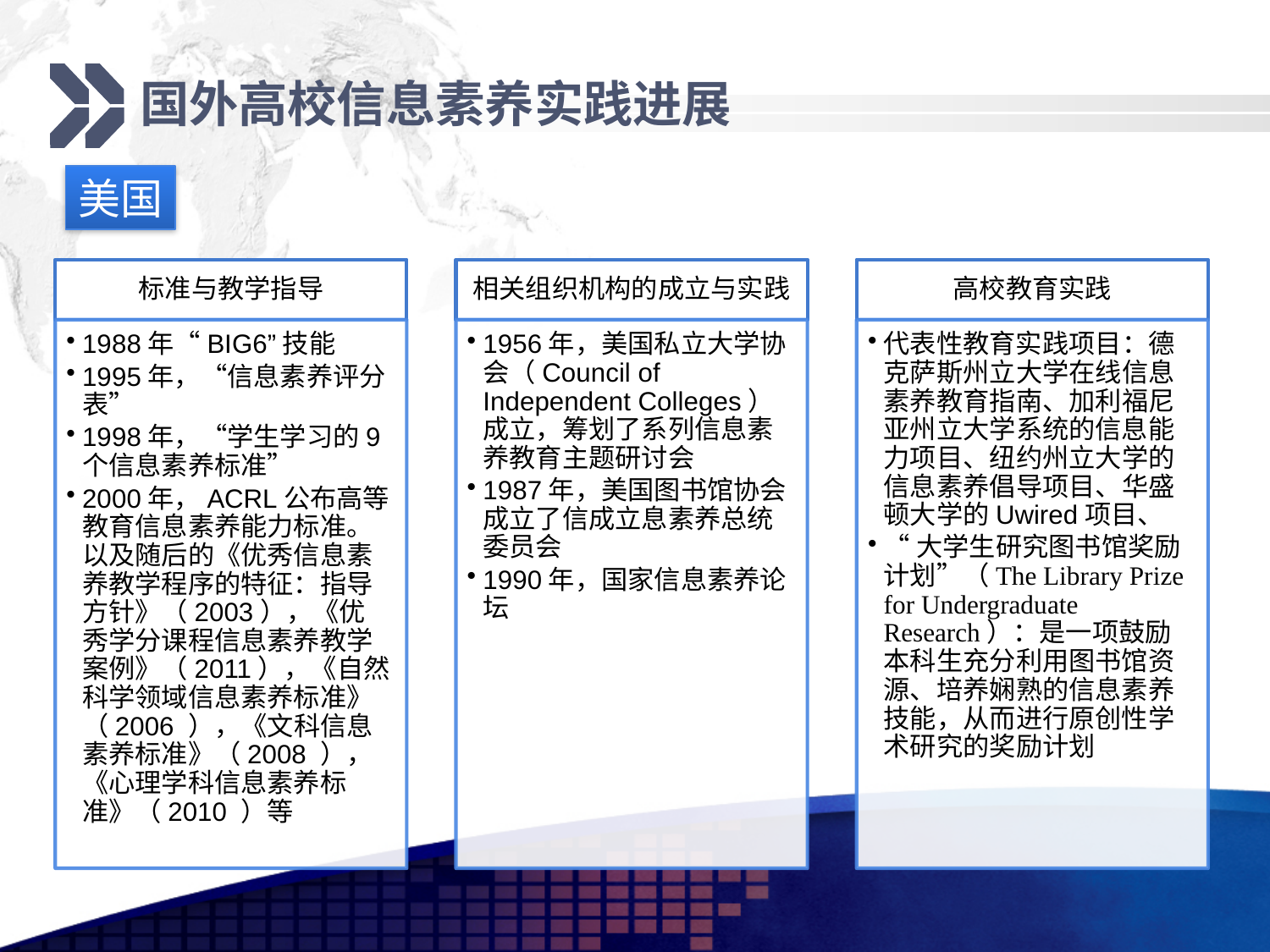

# 国外高校信息素养实践进展
美国
标准与教学指导
1988年“BIG6”技能
1995年，“信息素养评分表”
1998年，“学生学习的9个信息素养标准”
2000年，ACRL公布高等教育信息素养能力标准。以及随后的《优秀信息素养教学程序的特征：指导方针》（2003），《优秀学分课程信息素养教学案例》（2011），《自然科学领域信息素养标准》（2006 ），《文科信息素养标准》（2008 ），《心理学科信息素养标准》（2010 ）等
相关组织机构的成立与实践
1956年，美国私立大学协会（Council of Independent Colleges）成立，筹划了系列信息素养教育主题研讨会
1987年，美国图书馆协会成立了信成立息素养总统委员会
1990年，国家信息素养论坛
高校教育实践
代表性教育实践项目：德克萨斯州立大学在线信息素养教育指南、加利福尼亚州立大学系统的信息能力项目、纽约州立大学的信息素养倡导项目、华盛顿大学的Uwired项目、
“大学生研究图书馆奖励计划”（The Library Prize for Undergraduate Research）：是一项鼓励本科生充分利用图书馆资源、培养娴熟的信息素养技能，从而进行原创性学术研究的奖励计划